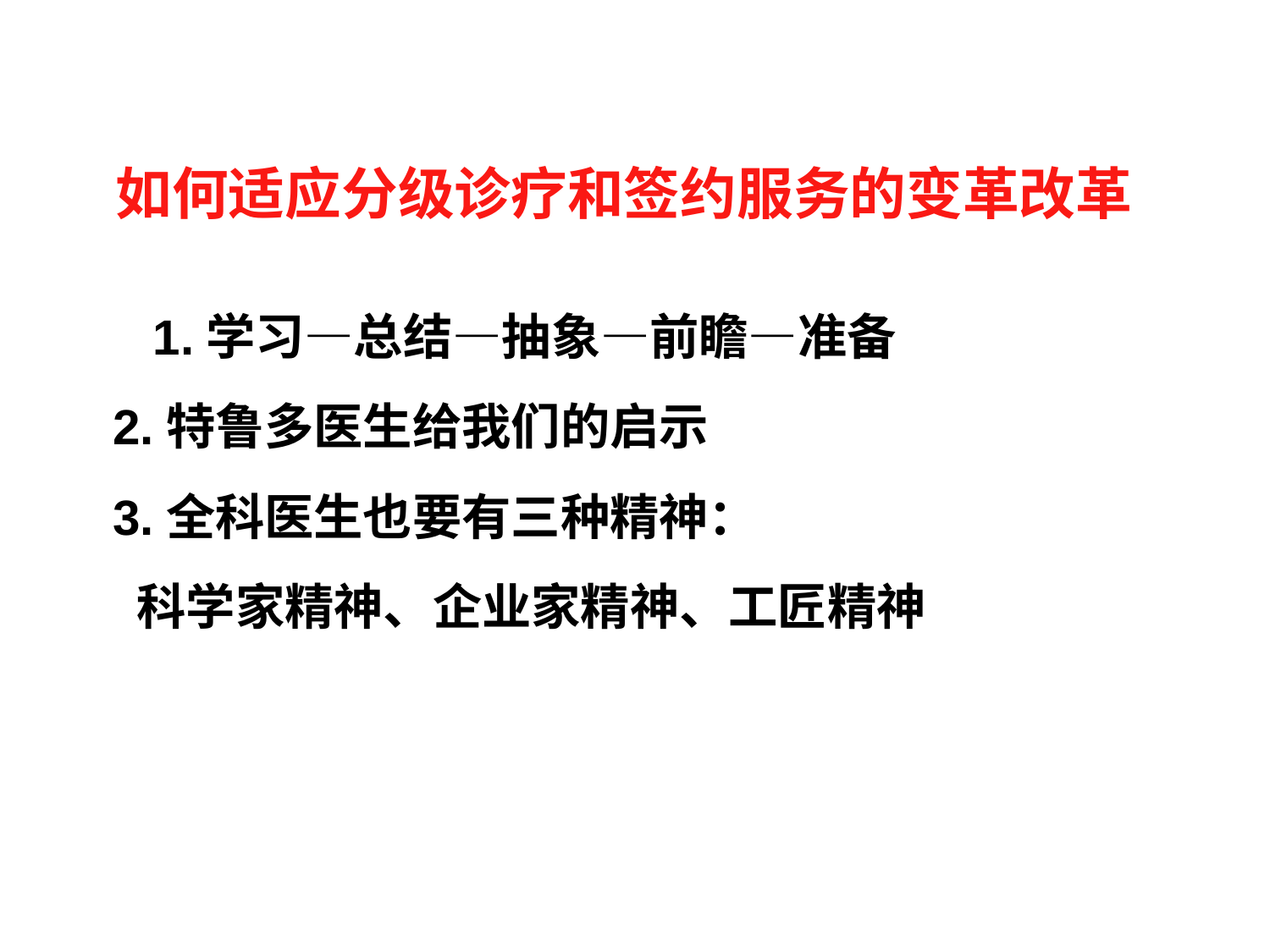

如何适应分级诊疗和签约服务的变革改革

          1.学习—总结—抽象—前瞻—准备
    2.特鲁多医生给我们的启示
    3.全科医生也要有三种精神：
      科学家精神、企业家精神、工匠精神